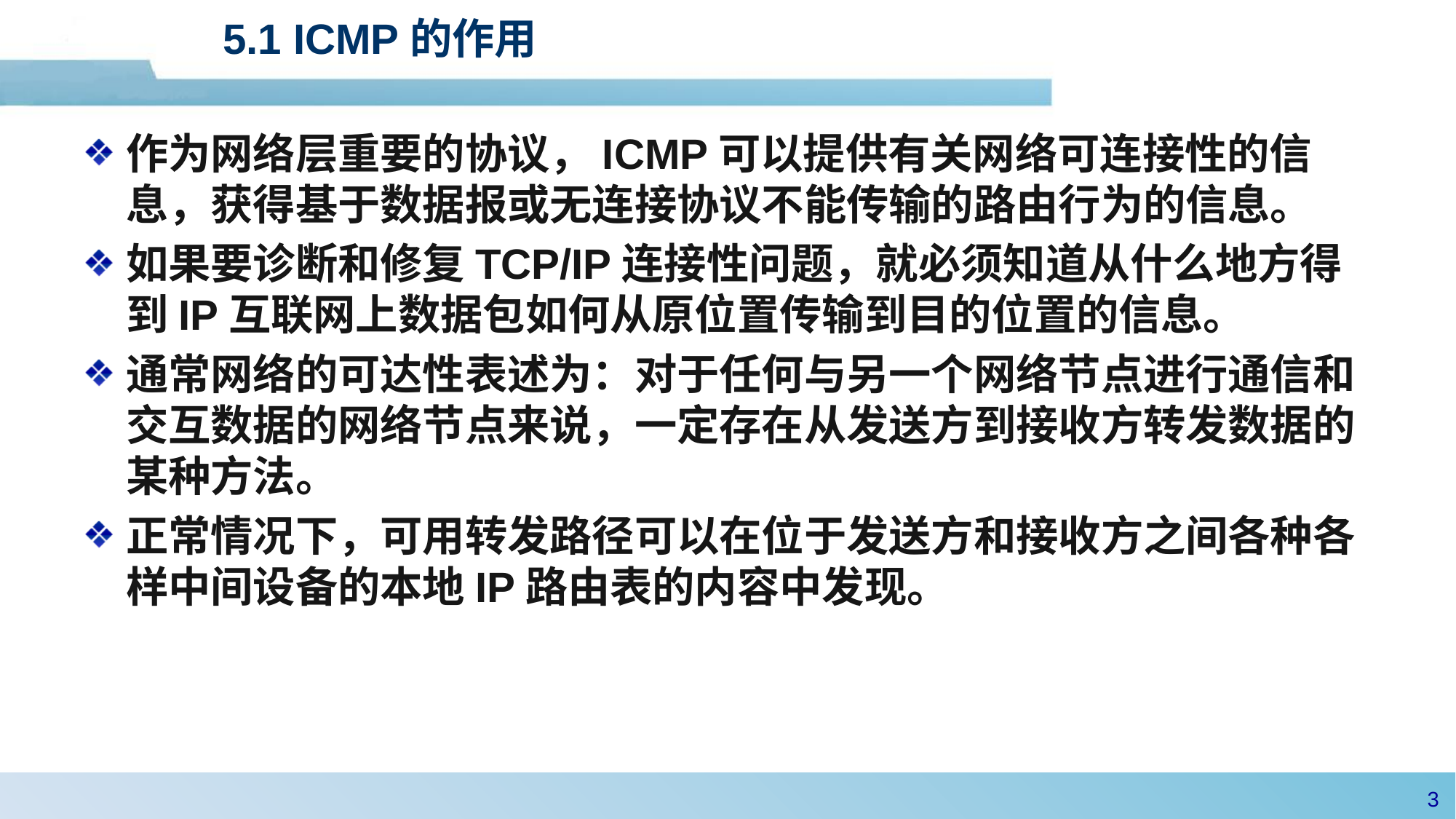

# 5.1 ICMP的作用
作为网络层重要的协议，ICMP可以提供有关网络可连接性的信息，获得基于数据报或无连接协议不能传输的路由行为的信息。
如果要诊断和修复TCP/IP连接性问题，就必须知道从什么地方得到IP互联网上数据包如何从原位置传输到目的位置的信息。
通常网络的可达性表述为：对于任何与另一个网络节点进行通信和交互数据的网络节点来说，一定存在从发送方到接收方转发数据的某种方法。
正常情况下，可用转发路径可以在位于发送方和接收方之间各种各样中间设备的本地IP路由表的内容中发现。
3